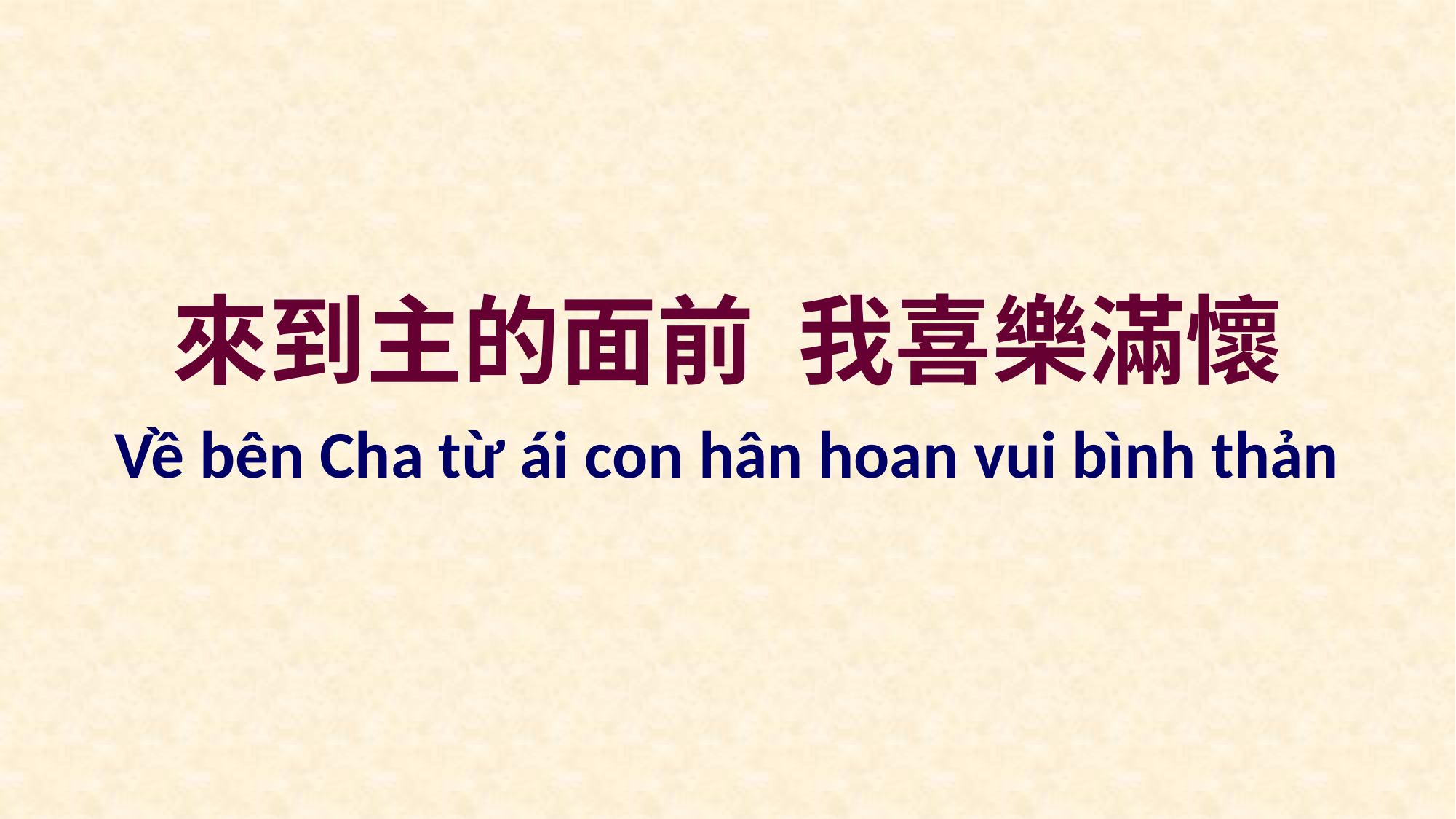

來到主的面前  我喜樂滿懷
Về bên Cha từ ái con hân hoan vui bình thản